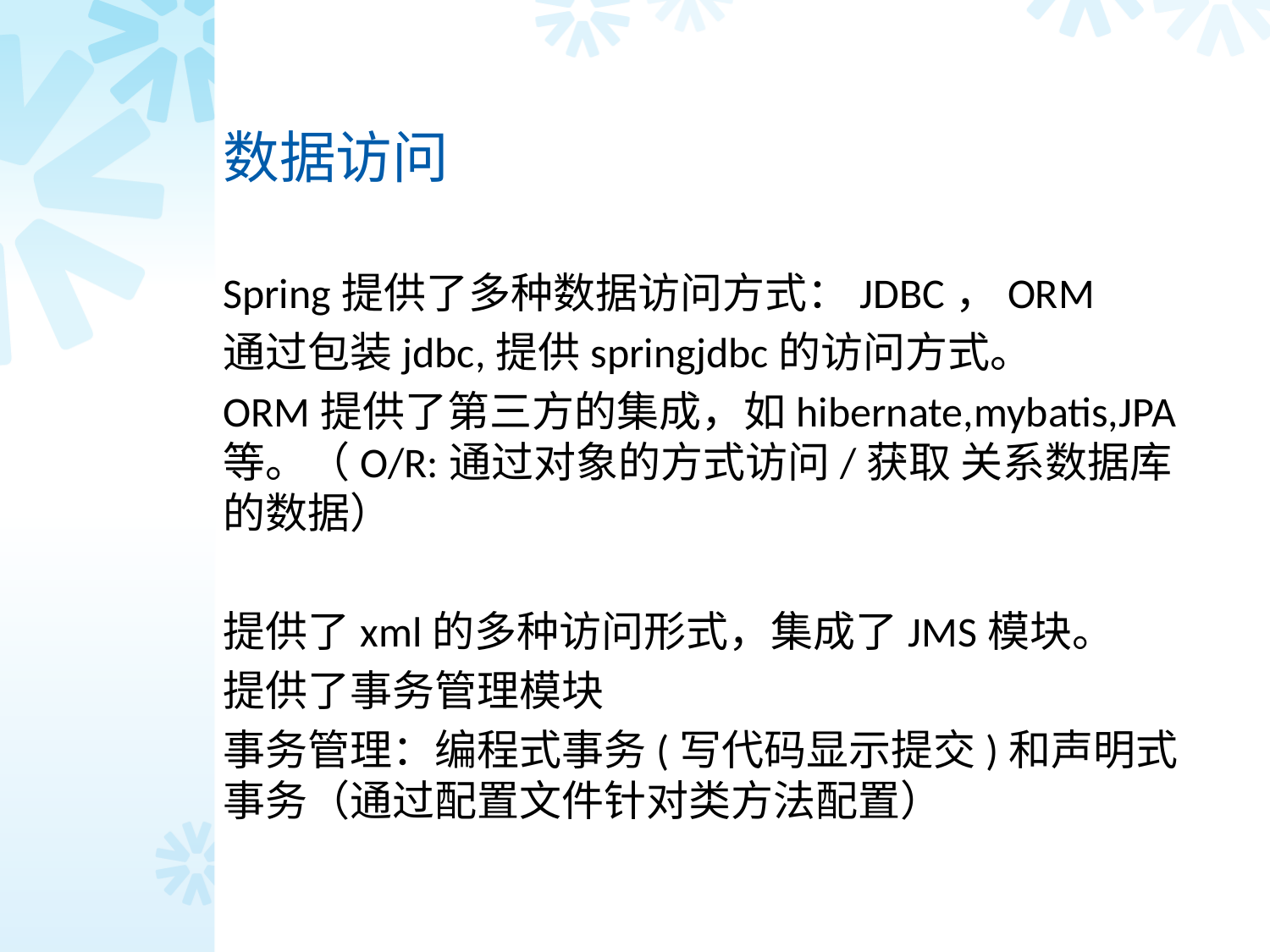

# 数据访问
Spring提供了多种数据访问方式：JDBC，ORM
通过包装jdbc,提供springjdbc的访问方式。
ORM提供了第三方的集成，如hibernate,mybatis,JPA等。（O/R:通过对象的方式访问/获取 关系数据库的数据）

提供了xml的多种访问形式，集成了JMS模块。
提供了事务管理模块
事务管理：编程式事务(写代码显示提交)和声明式事务（通过配置文件针对类方法配置）